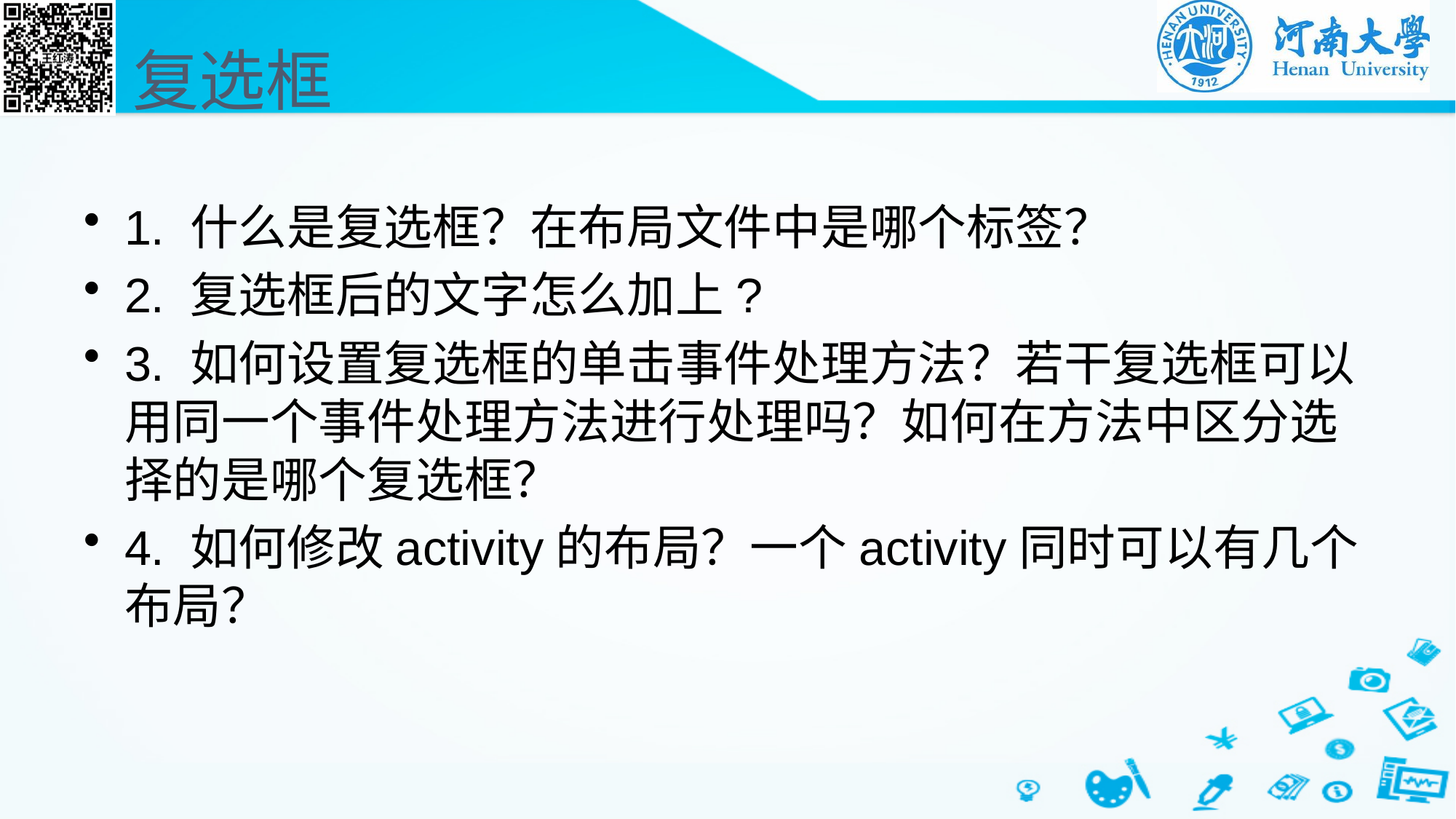

# 复选框
1. 什么是复选框？在布局文件中是哪个标签？
2. 复选框后的文字怎么加上?
3. 如何设置复选框的单击事件处理方法？若干复选框可以用同一个事件处理方法进行处理吗？如何在方法中区分选择的是哪个复选框？
4. 如何修改activity的布局？一个activity同时可以有几个布局？